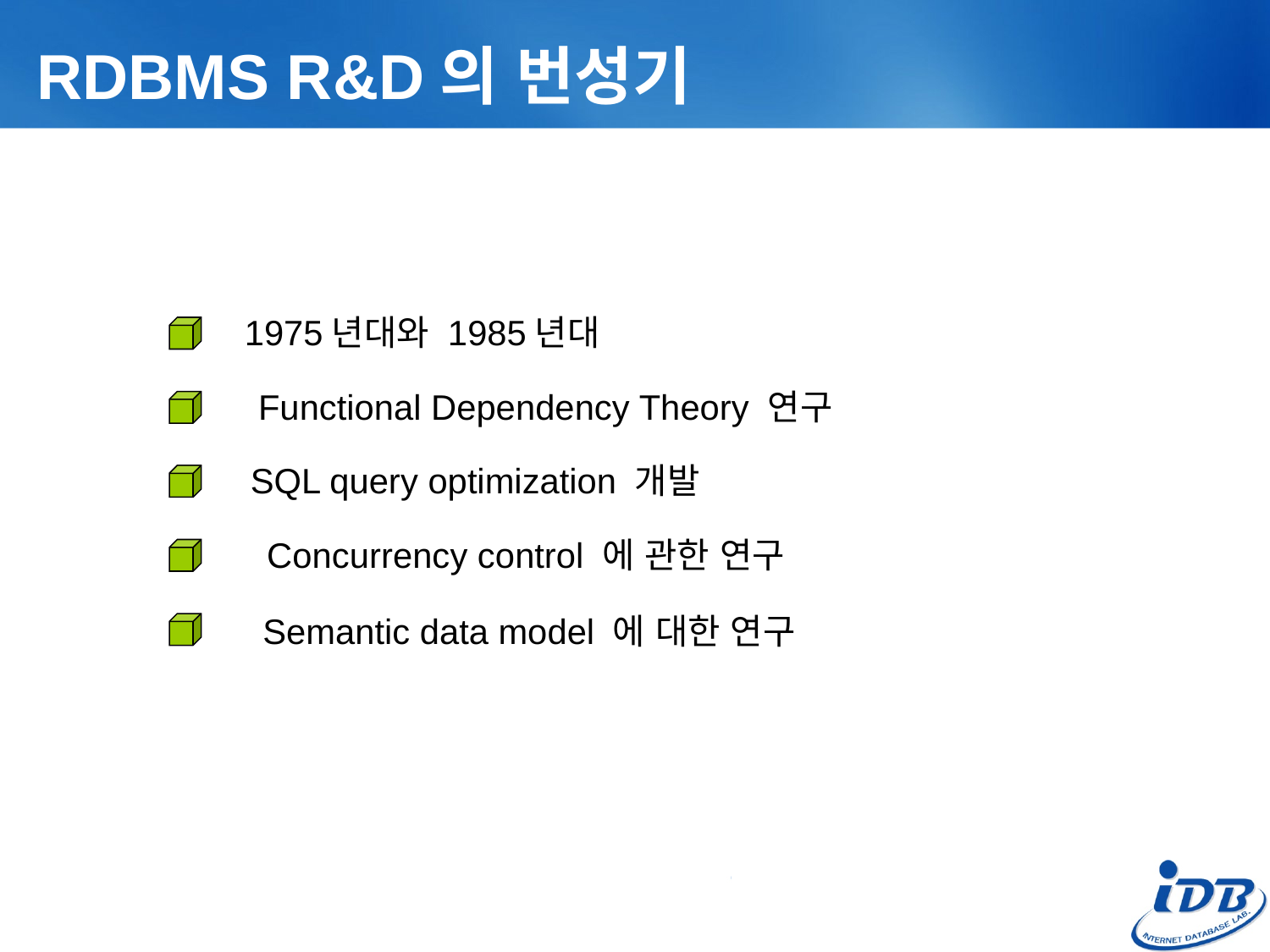

# RDBMS R&D의 번성기
1975년대와 1985년대

Functional Dependency Theory 연구

SQL query optimization 개발

Concurrency control 에 관한 연구

Semantic data model 에 대한 연구